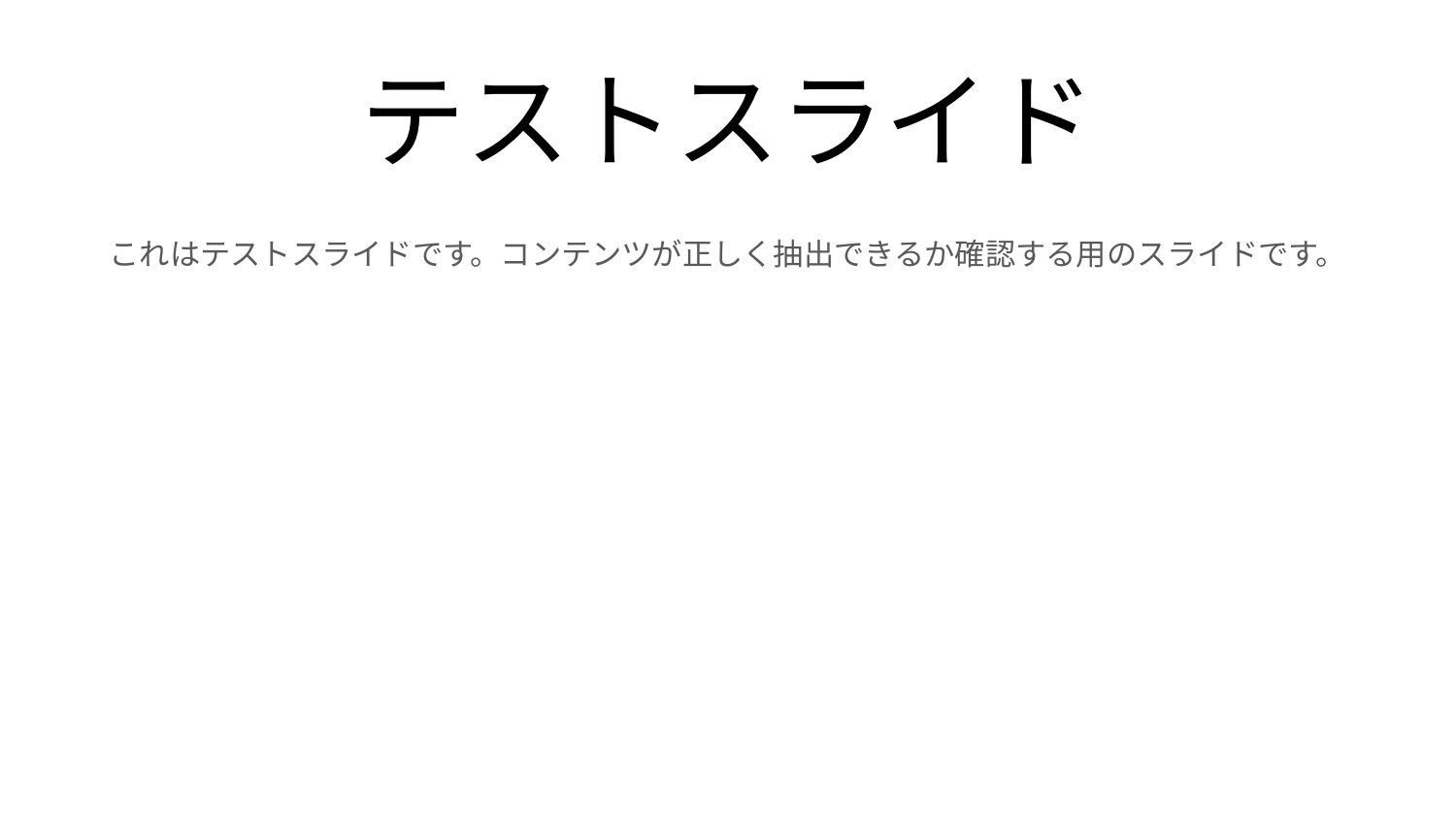

# テストスライド
これはテストスライドです。コンテンツが正しく抽出できるか確認する用のスライドです。